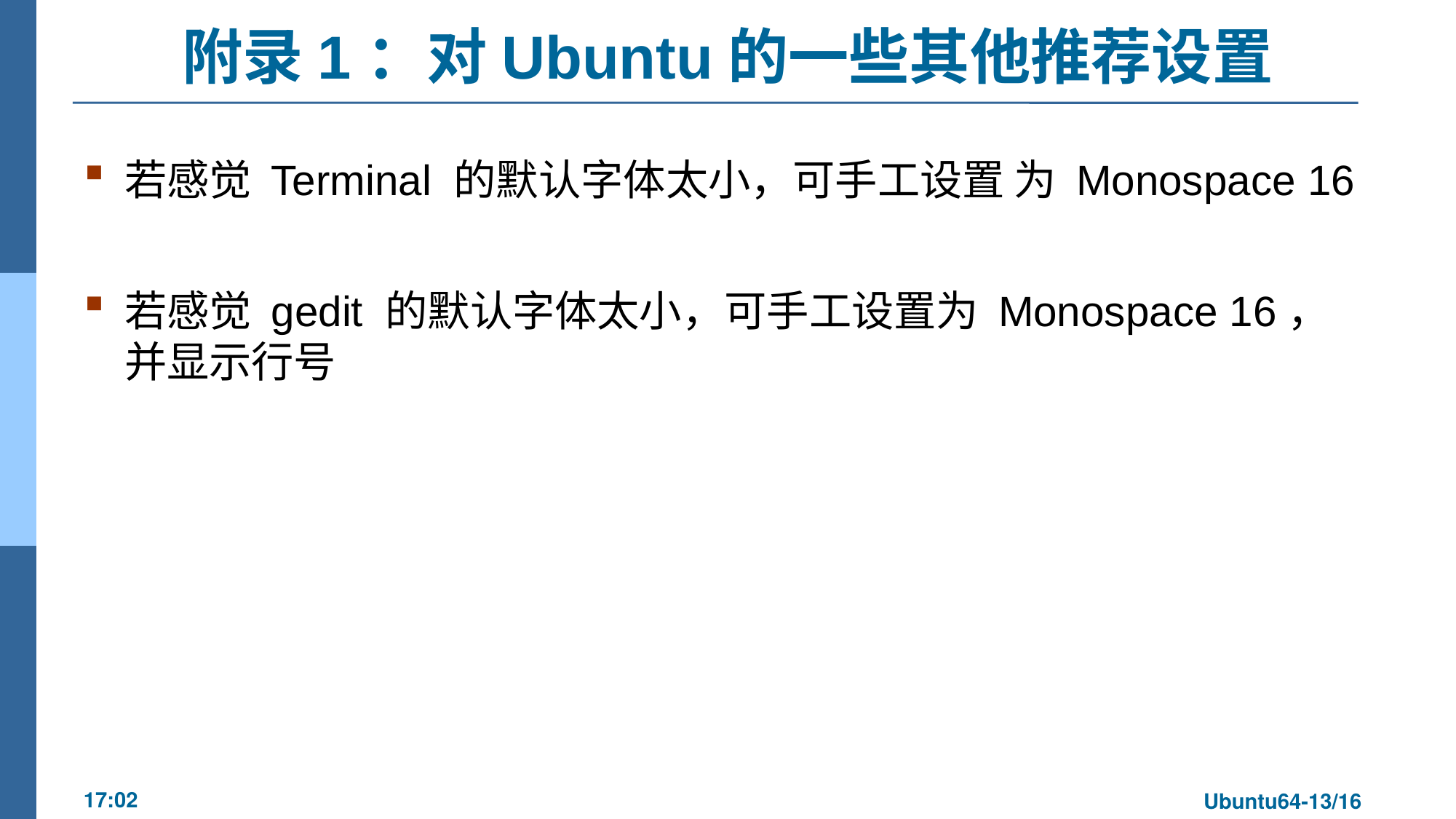

# 附录1：对Ubuntu的一些其他推荐设置
若感觉 Terminal 的默认字体太小，可手工设置 为 Monospace 16

若感觉 gedit 的默认字体太小，可手工设置为 Monospace 16，并显示行号